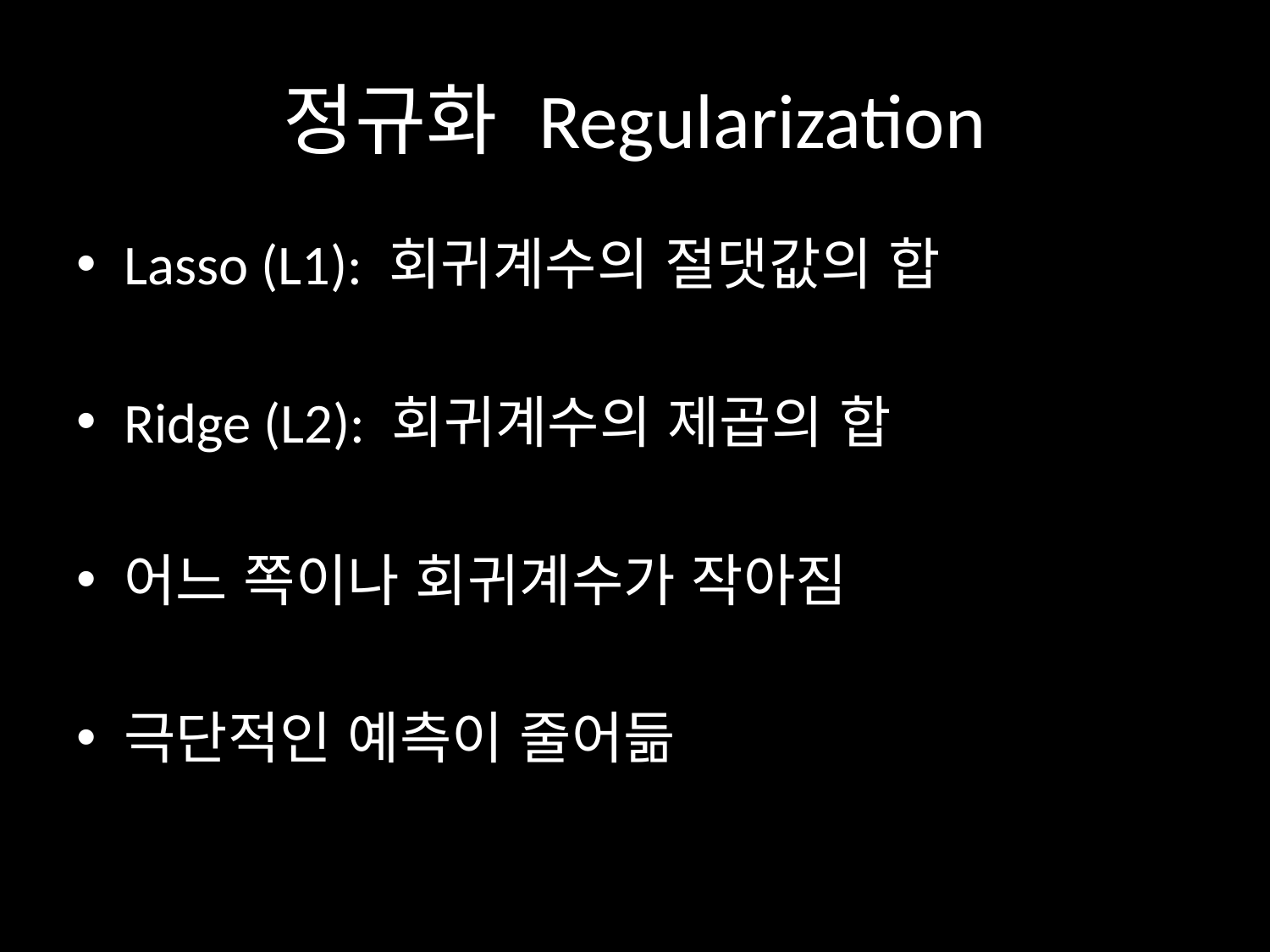

# 정규화 Regularization
Lasso (L1): 회귀계수의 절댓값의 합

Ridge (L2): 회귀계수의 제곱의 합

어느 쪽이나 회귀계수가 작아짐

극단적인 예측이 줄어듦